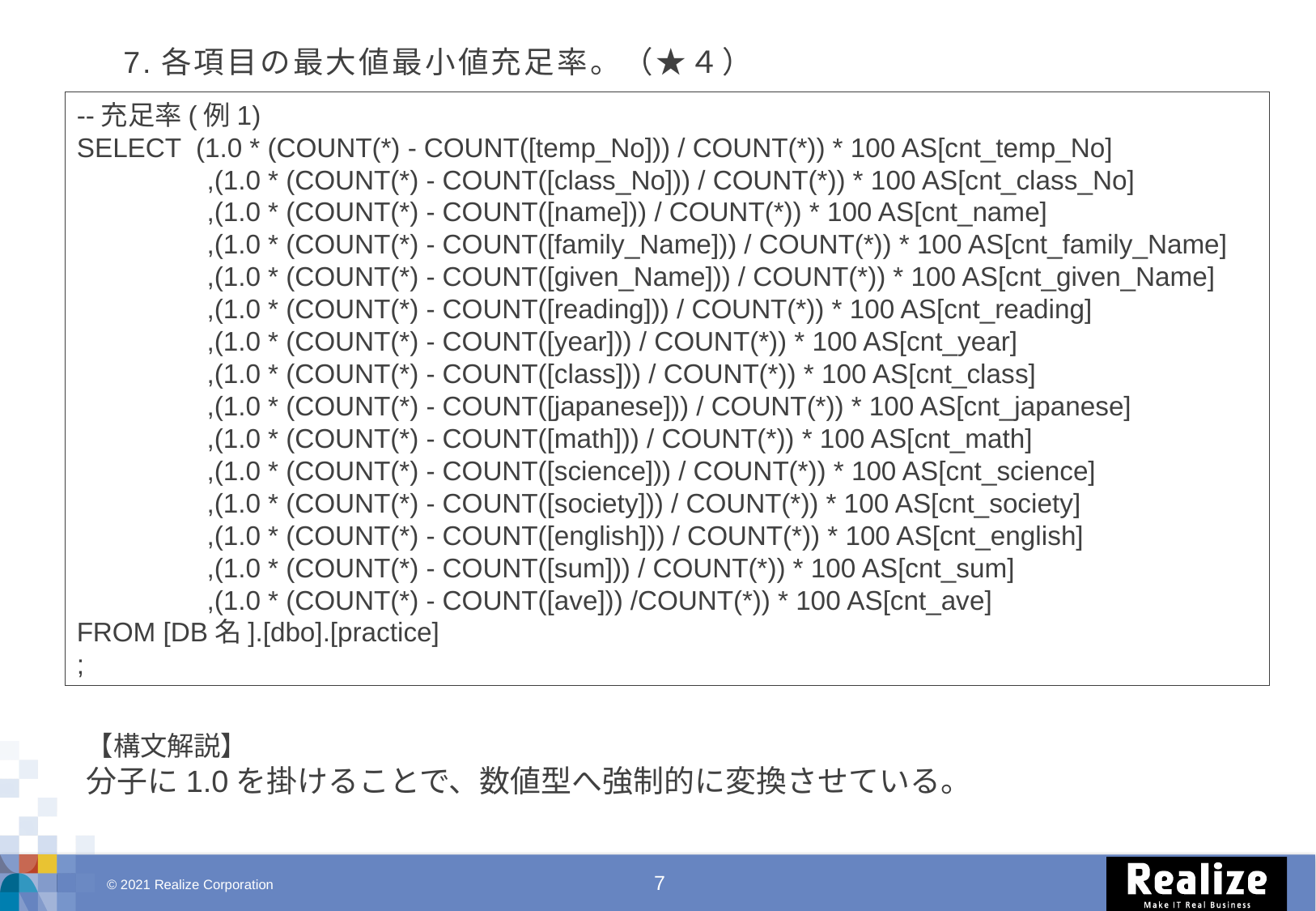

# 7.各項目の最大値最小値充足率。（★４）
--充足率(例1)
SELECT  (1.0 * (COUNT(*) - COUNT([temp_No])) / COUNT(*)) * 100 AS[cnt_temp_No]
      　　　,(1.0 * (COUNT(*) - COUNT([class_No])) / COUNT(*)) * 100 AS[cnt_class_No]
      　　　,(1.0 * (COUNT(*) - COUNT([name])) / COUNT(*)) * 100 AS[cnt_name]
      　　　,(1.0 * (COUNT(*) - COUNT([family_Name])) / COUNT(*)) * 100 AS[cnt_family_Name]
      　　　,(1.0 * (COUNT(*) - COUNT([given_Name])) / COUNT(*)) * 100 AS[cnt_given_Name]
      　　　,(1.0 * (COUNT(*) - COUNT([reading])) / COUNT(*)) * 100 AS[cnt_reading]
      　　　,(1.0 * (COUNT(*) - COUNT([year])) / COUNT(*)) * 100 AS[cnt_year]
      　　　,(1.0 * (COUNT(*) - COUNT([class])) / COUNT(*)) * 100 AS[cnt_class]
      　　　,(1.0 * (COUNT(*) - COUNT([japanese])) / COUNT(*)) * 100 AS[cnt_japanese]
      　　　,(1.0 * (COUNT(*) - COUNT([math])) / COUNT(*)) * 100 AS[cnt_math]
      　　　,(1.0 * (COUNT(*) - COUNT([science])) / COUNT(*)) * 100 AS[cnt_science]
      　　　,(1.0 * (COUNT(*) - COUNT([society])) / COUNT(*)) * 100 AS[cnt_society]
      　　　,(1.0 * (COUNT(*) - COUNT([english])) / COUNT(*)) * 100 AS[cnt_english]
      　　　,(1.0 * (COUNT(*) - COUNT([sum])) / COUNT(*)) * 100 AS[cnt_sum]
      　　　,(1.0 * (COUNT(*) - COUNT([ave])) /COUNT(*)) * 100 AS[cnt_ave]
FROM [DB名].[dbo].[practice]
;
【構文解説】
分子に1.0を掛けることで、数値型へ強制的に変換させている。